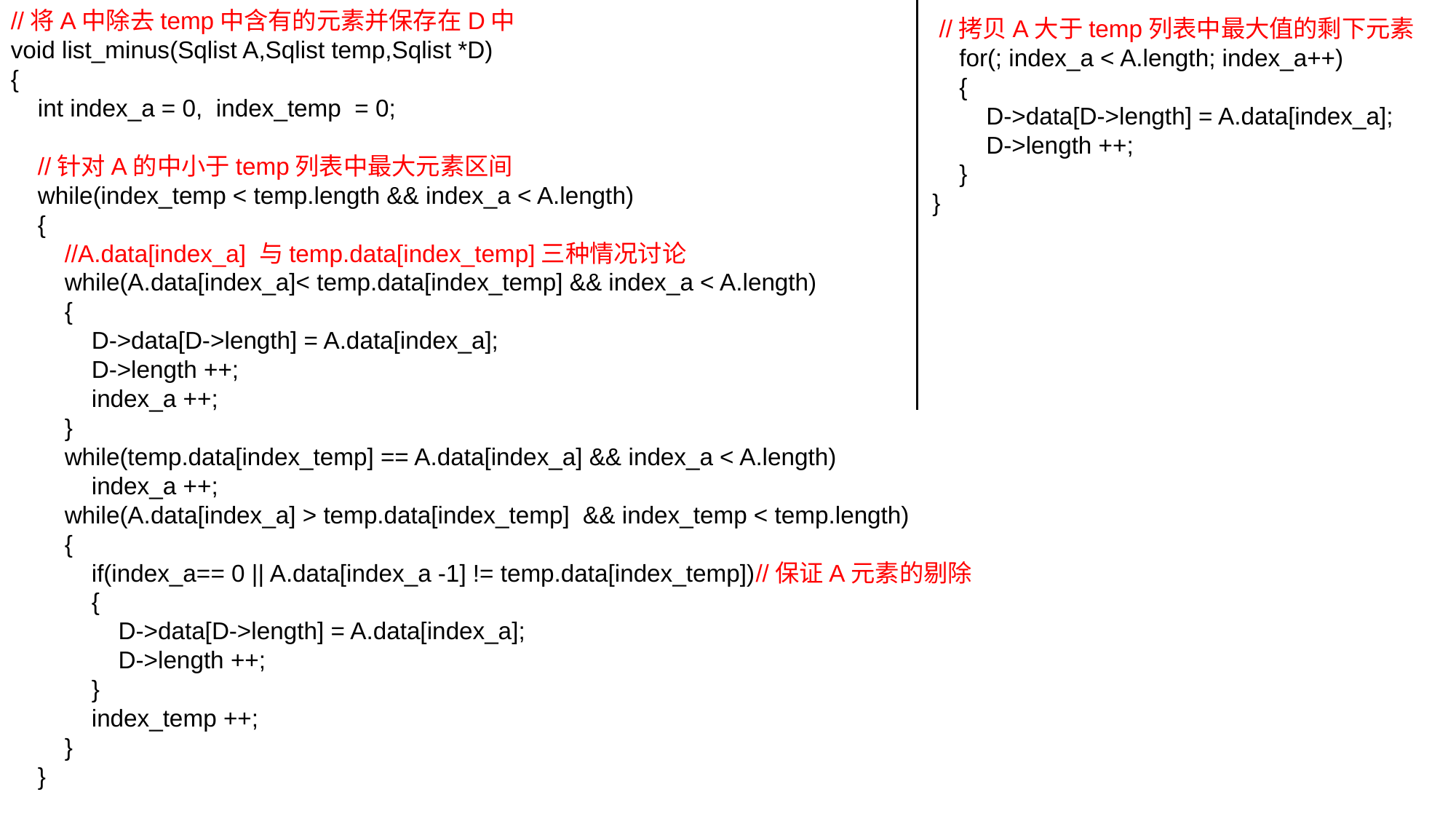

//将A中除去temp中含有的元素并保存在D中
void list_minus(Sqlist A,Sqlist temp,Sqlist *D)
{
    int index_a = 0,  index_temp  = 0;

    //针对A的中小于temp列表中最大元素区间
    while(index_temp < temp.length && index_a < A.length)
    {
        //A.data[index_a] 与temp.data[index_temp]三种情况讨论
        while(A.data[index_a]< temp.data[index_temp] && index_a < A.length)
        {
            D->data[D->length] = A.data[index_a];
            D->length ++;
            index_a ++;
        }
        while(temp.data[index_temp] == A.data[index_a] && index_a < A.length)
            index_a ++;
        while(A.data[index_a] > temp.data[index_temp]  && index_temp < temp.length)
        {
            if(index_a== 0 || A.data[index_a -1] != temp.data[index_temp])//保证A元素的剔除
            {
                D->data[D->length] = A.data[index_a];
                D->length ++;
            }
            index_temp ++;
        }
    }
 //拷贝A大于temp列表中最大值的剩下元素
    for(; index_a < A.length; index_a++)
    {
        D->data[D->length] = A.data[index_a];
        D->length ++;
    }
}